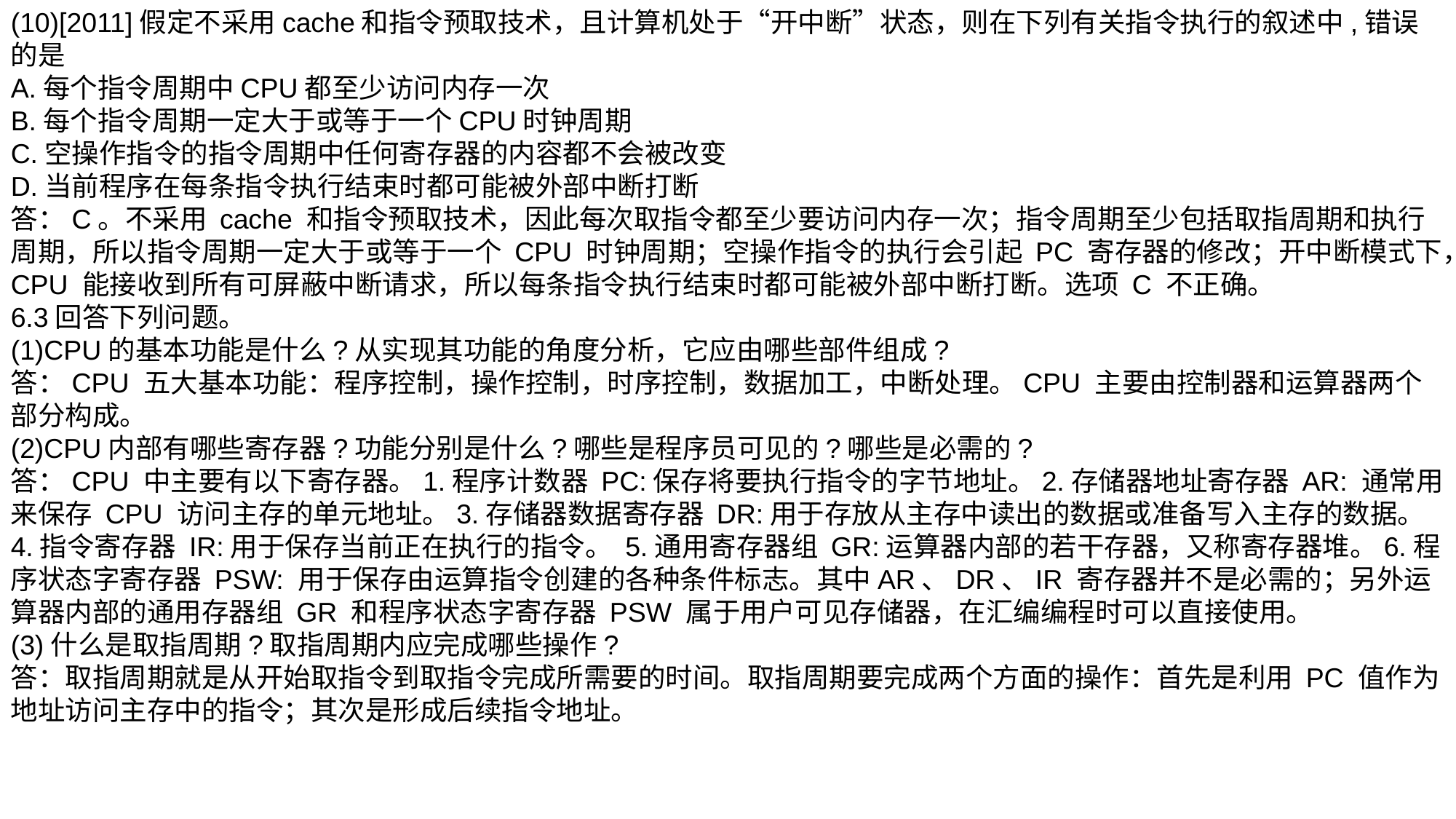

(10)[2011]假定不采用cache和指令预取技术，且计算机处于“开中断”状态，则在下列有关指令执行的叙述中,错误的是
A.每个指令周期中CPU都至少访问内存一次
B.每个指令周期一定大于或等于一个CPU时钟周期
C.空操作指令的指令周期中任何寄存器的内容都不会被改变
D.当前程序在每条指令执行结束时都可能被外部中断打断
答：C。不采用 cache 和指令预取技术，因此每次取指令都至少要访问内存一次；指令周期至少包括取指周期和执行周期，所以指令周期一定大于或等于一个 CPU 时钟周期；空操作指令的执行会引起 PC 寄存器的修改；开中断模式下，CPU 能接收到所有可屏蔽中断请求，所以每条指令执行结束时都可能被外部中断打断。选项 C 不正确。
6.3回答下列问题。
(1)CPU的基本功能是什么?从实现其功能的角度分析，它应由哪些部件组成?
答：CPU 五大基本功能：程序控制，操作控制，时序控制，数据加工，中断处理。CPU 主要由控制器和运算器两个部分构成。
(2)CPU内部有哪些寄存器?功能分别是什么?哪些是程序员可见的?哪些是必需的?
答：CPU 中主要有以下寄存器。1.程序计数器 PC:保存将要执行指令的字节地址。2.存储器地址寄存器 AR: 通常用来保存 CPU 访问主存的单元地址。3.存储器数据寄存器 DR:用于存放从主存中读出的数据或准备写入主存的数据。4.指令寄存器 IR:用于保存当前正在执行的指令。 5.通用寄存器组 GR:运算器内部的若干存器，又称寄存器堆。6.程序状态字寄存器 PSW: 用于保存由运算指令创建的各种条件标志。其中AR、DR、IR 寄存器并不是必需的；另外运算器内部的通用存器组 GR 和程序状态字寄存器 PSW 属于用户可见存储器，在汇编编程时可以直接使用。
(3)什么是取指周期?取指周期内应完成哪些操作?
答：取指周期就是从开始取指令到取指令完成所需要的时间。取指周期要完成两个方面的操作：首先是利用 PC 值作为地址访问主存中的指令；其次是形成后续指令地址。